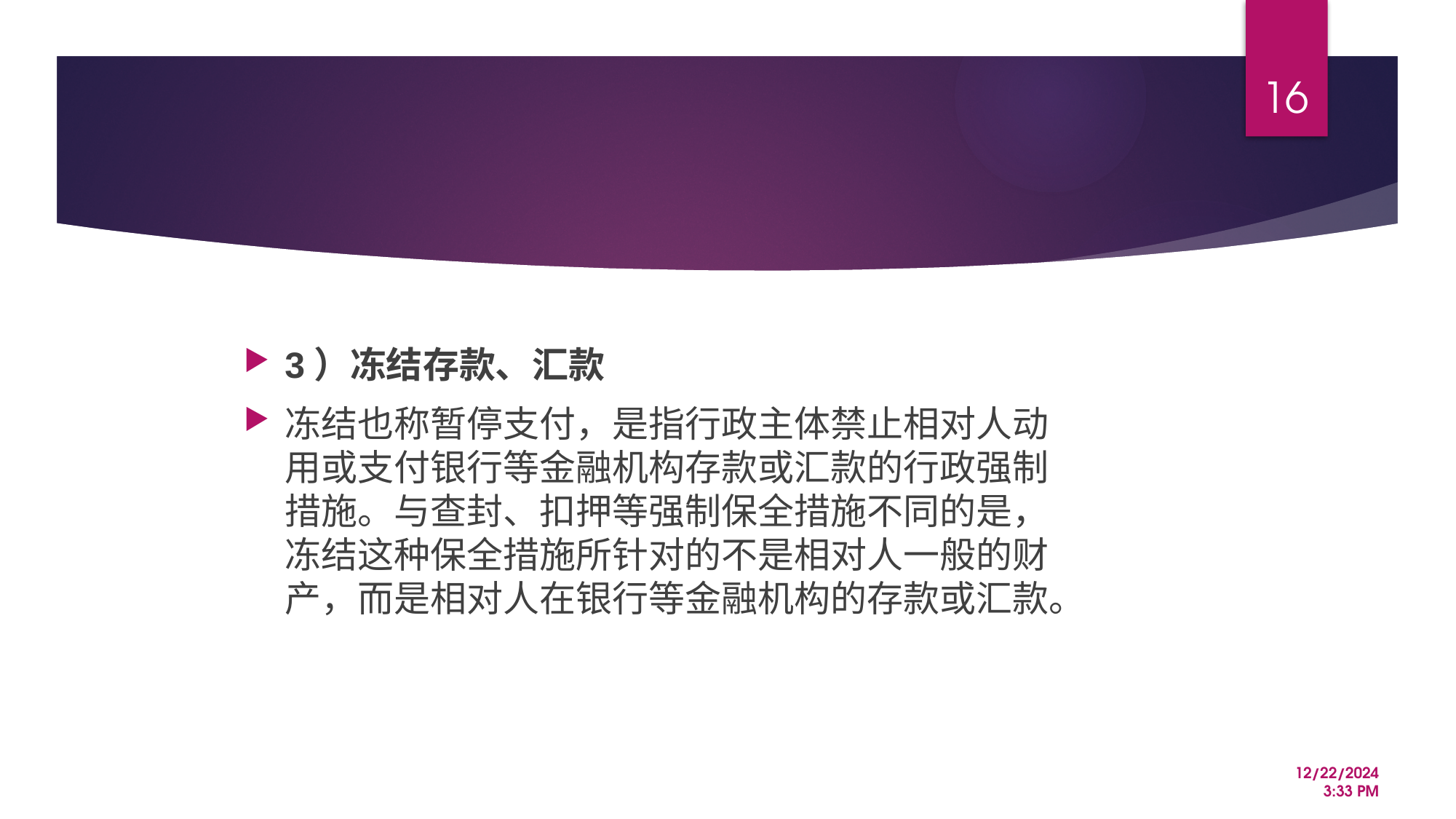

16
#
3）冻结存款、汇款
冻结也称暂停支付，是指行政主体禁止相对人动用或支付银行等金融机构存款或汇款的行政强制措施。与查封、扣押等强制保全措施不同的是，冻结这种保全措施所针对的不是相对人一般的财产，而是相对人在银行等金融机构的存款或汇款。

12/22/2024 3:33 PM